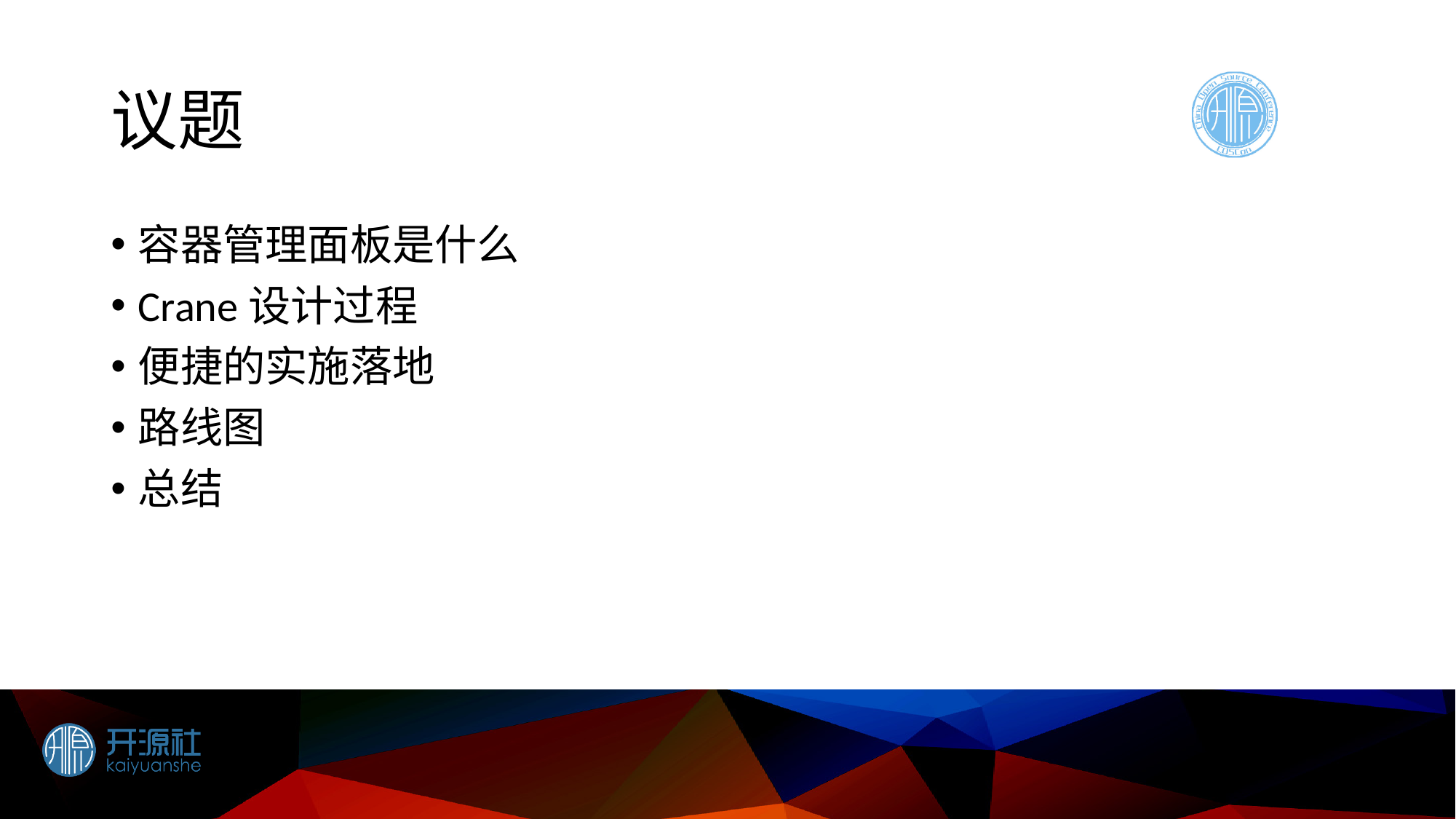

# 议题
容器管理面板是什么
Crane设计过程
便捷的实施落地
路线图
总结